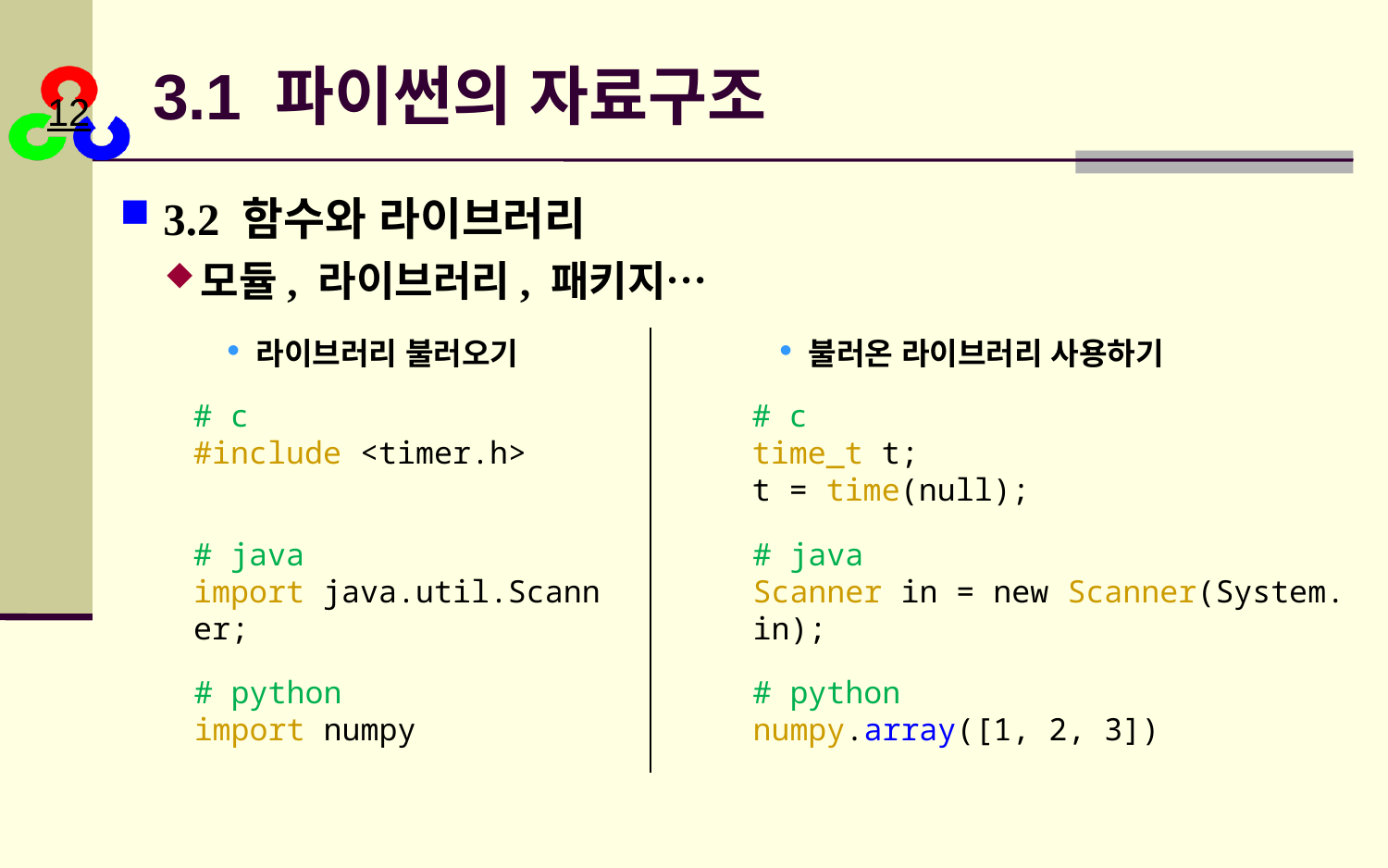

# 3.1 파이썬의 자료구조
3.2 함수와 라이브러리
모듈, 라이브러리, 패키지…

라이브러리 불러오기

불러온 라이브러리 사용하기
# c
#include <timer.h>
# c
time_t t;
t = time(null);
# java
import java.util.Scanner;
# java
Scanner in = new Scanner(System.in);
# python
numpy.array([1, 2, 3])
# python
import numpy